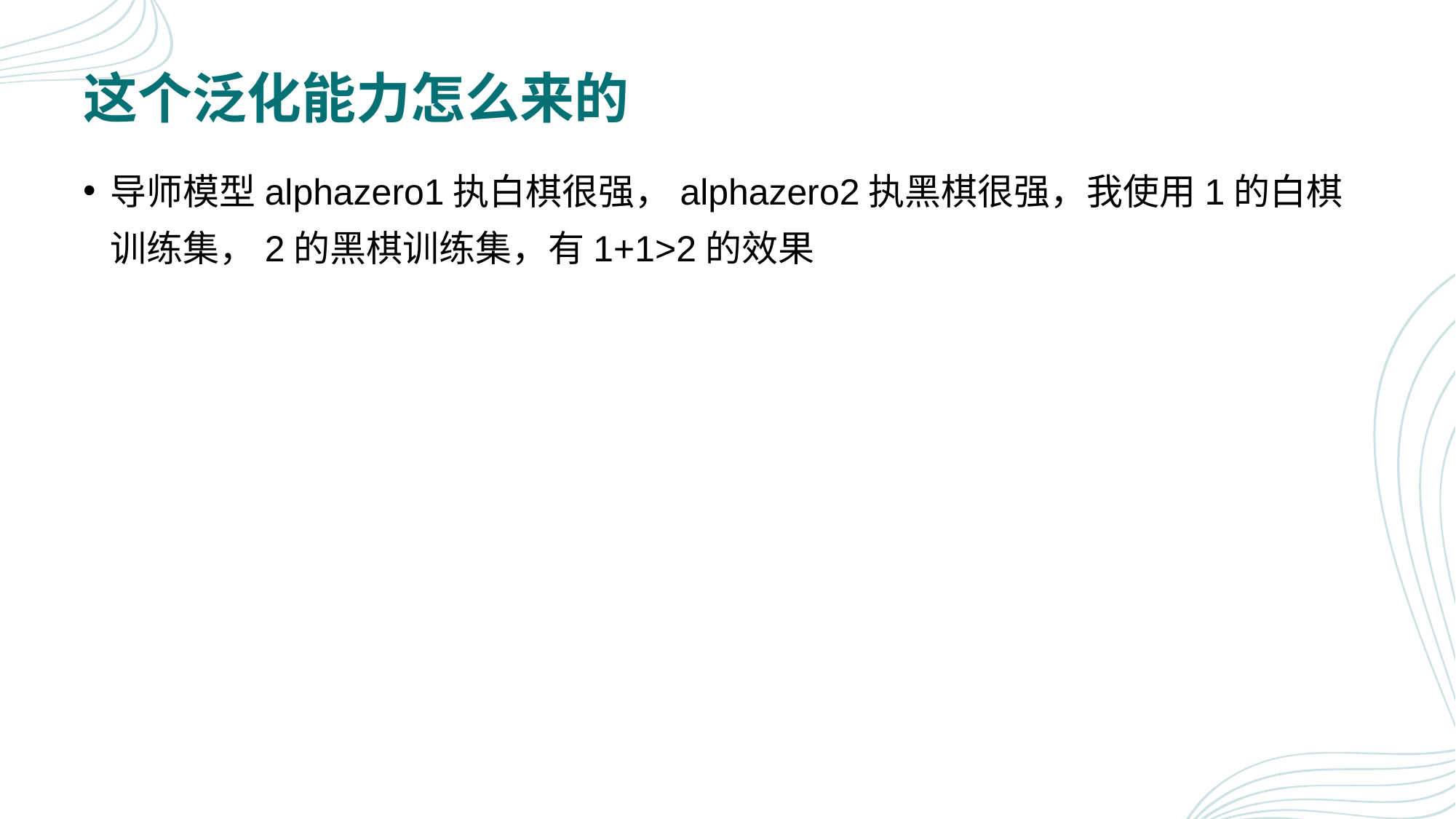

# 这个泛化能力怎么来的
导师模型alphazero1执白棋很强，alphazero2执黑棋很强，我使用1的白棋训练集，2的黑棋训练集，有1+1>2的效果